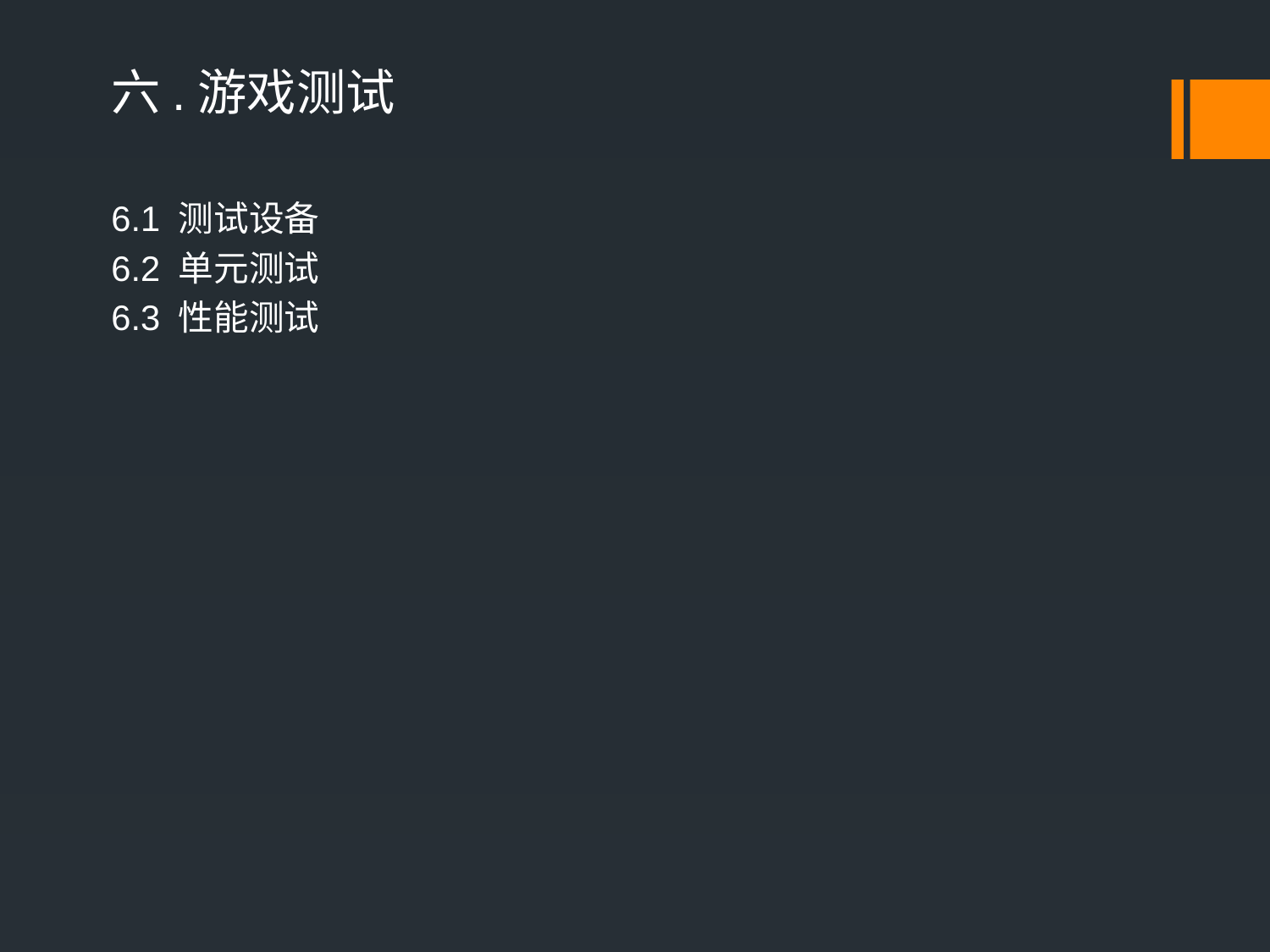

六.游戏测试

6.1 测试设备
6.2 单元测试
6.3 性能测试